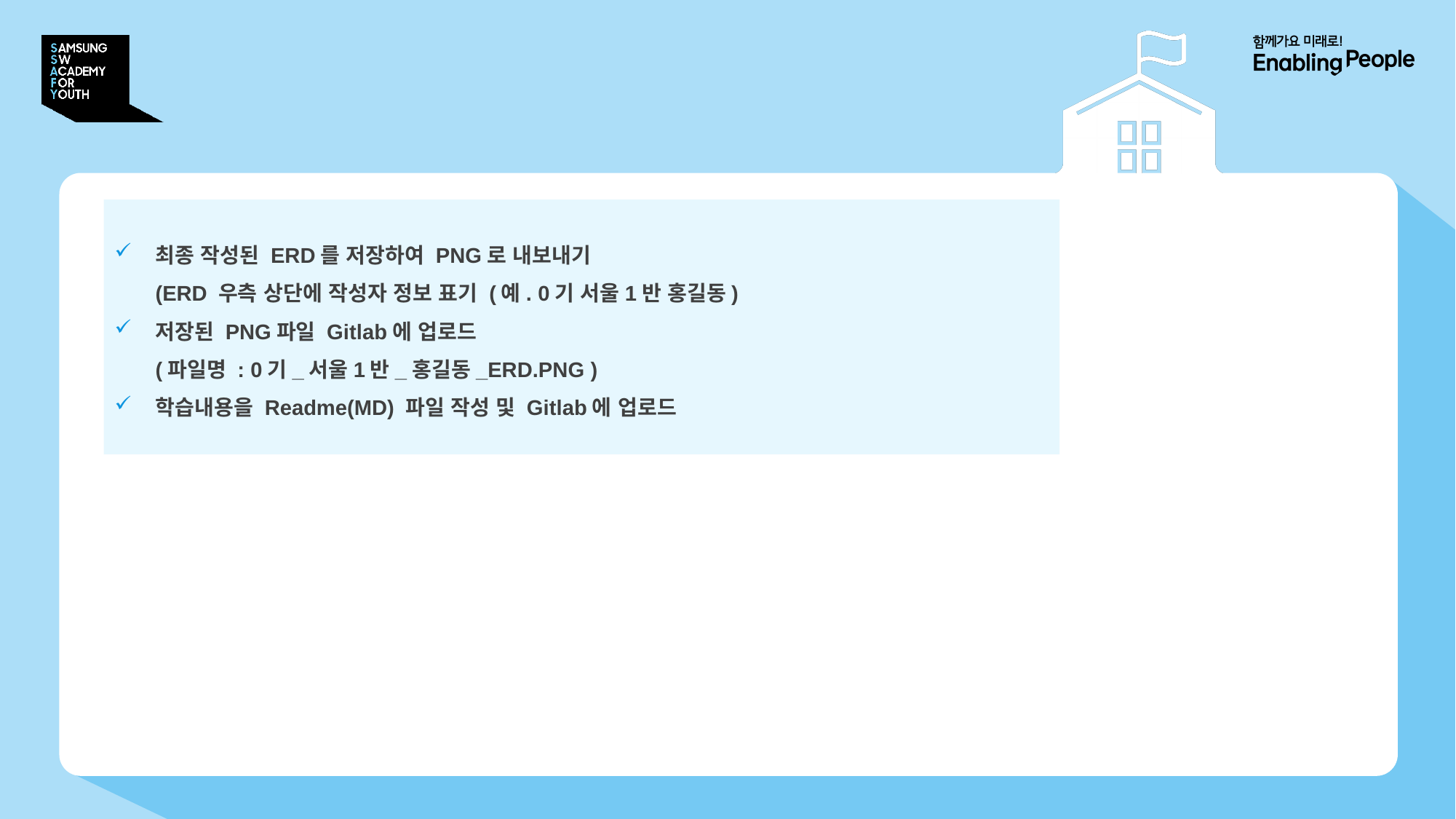

# 4. 제출
최종 작성된 ERD를 저장하여 PNG로 내보내기
(ERD 우측 상단에 작성자 정보 표기 (예. 0기 서울1반 홍길동)
저장된 PNG파일 Gitlab에 업로드
(파일명 : 0기_서울1반_홍길동_ERD.PNG )
학습내용을 Readme(MD) 파일 작성 및 Gitlab에 업로드